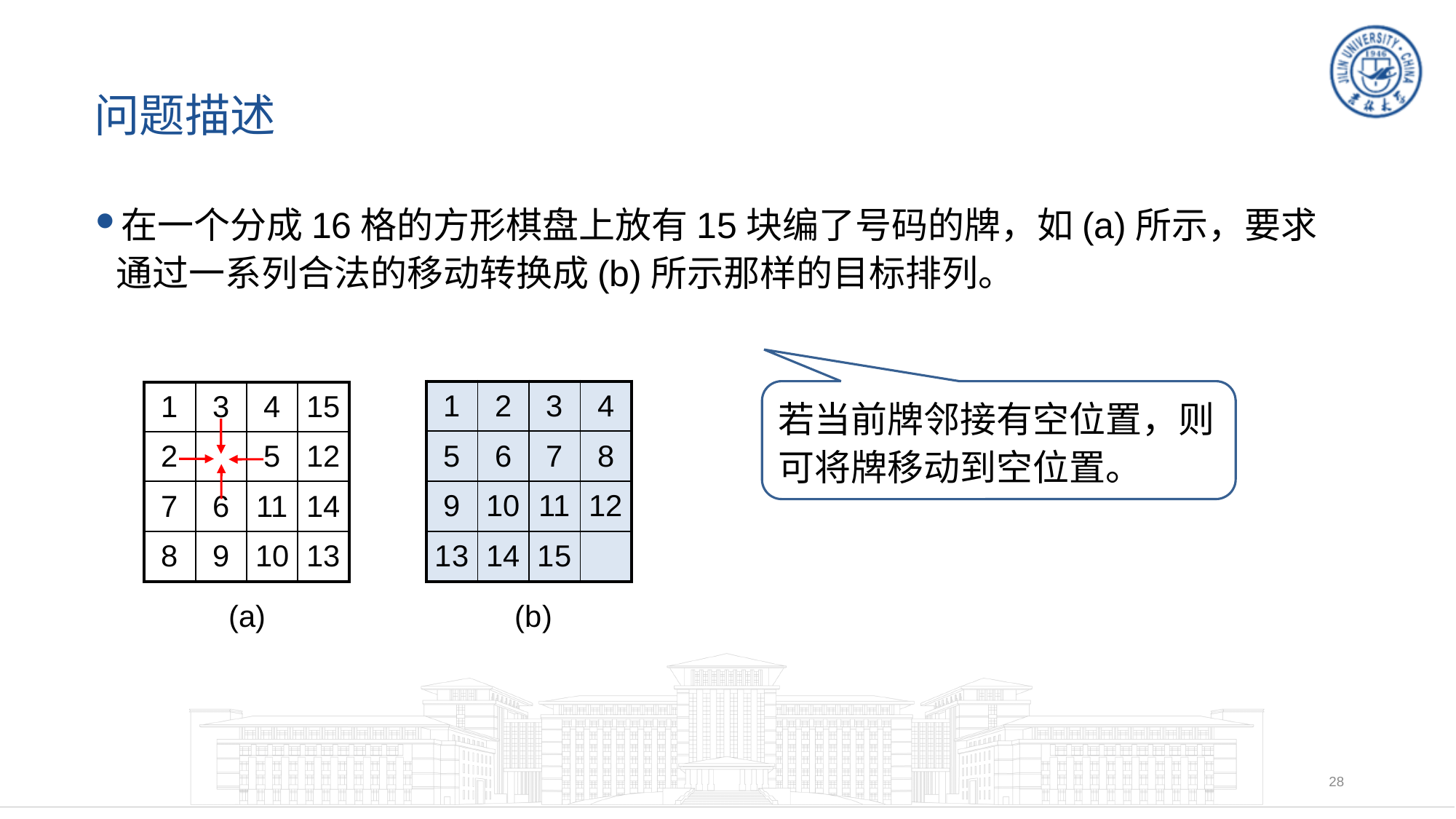

# 问题描述
在一个分成16格的方形棋盘上放有15块编了号码的牌，如(a)所示，要求通过一系列合法的移动转换成(b)所示那样的目标排列。

| 1 | 2 | 3 | 4 |
| --- | --- | --- | --- |
| 5 | 6 | 7 | 8 |
| 9 | 10 | 11 | 12 |
| 13 | 14 | 15 |  |
若当前牌邻接有空位置，则可将牌移动到空位置。
| 1 | 3 | 4 | 15 |
| --- | --- | --- | --- |
| 2 |  | 5 | 12 |
| 7 | 6 | 11 | 14 |
| 8 | 9 | 10 | 13 |

(a)
(b)
28